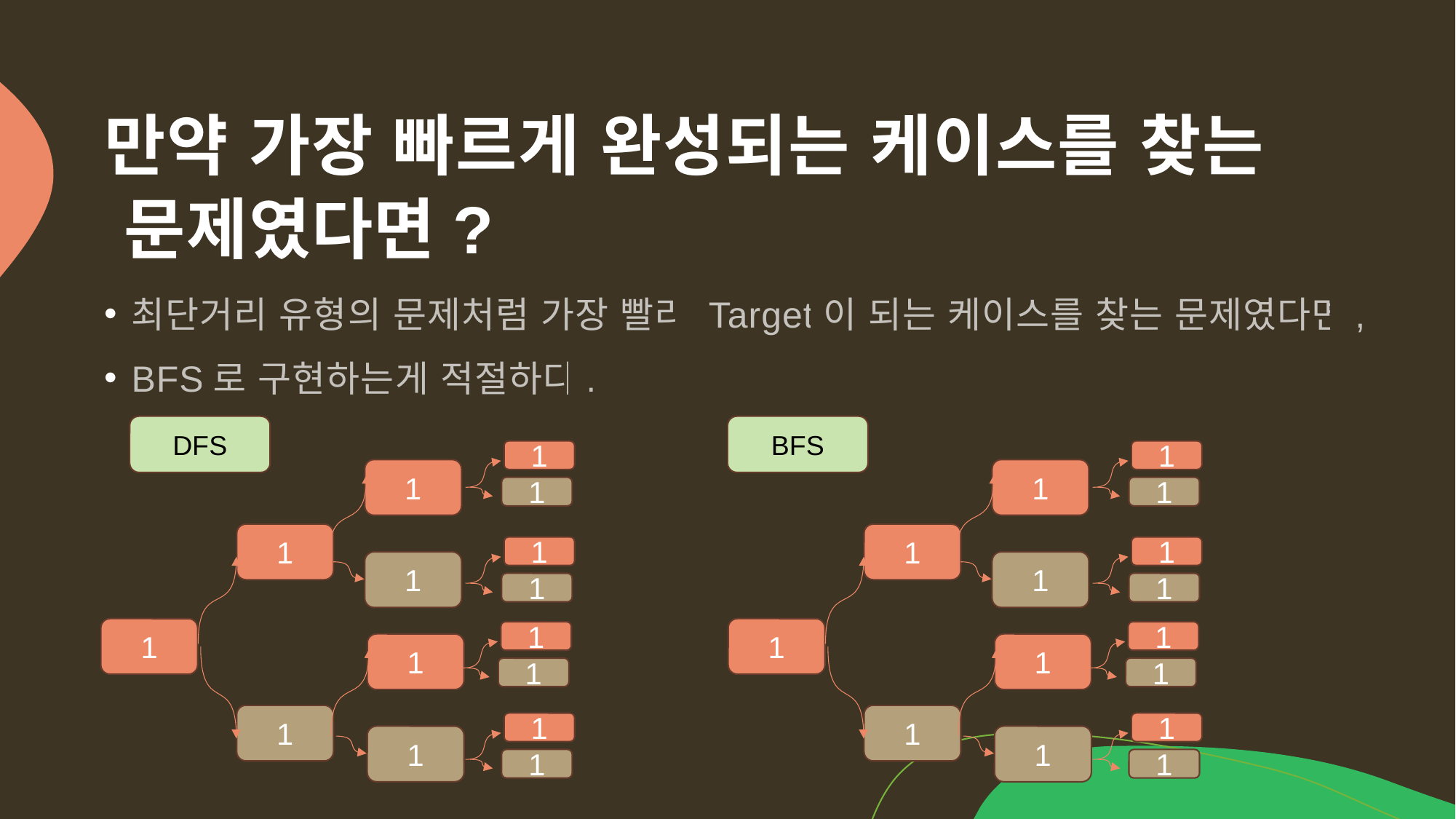

# 만약 가장 빠르게 완성되는 케이스를 찾는  문제였다면?
최단거리 유형의 문제처럼 가장 빨리 Target이 되는 케이스를 찾는 문제였다면,
BFS로 구현하는게 적절하다.
DFS
BFS
1
1
1
1
1
1
1
1
1
1
1
1
1
1
1
1
1
1
1
1
1
1
1
1
1
1
1
1
1
1